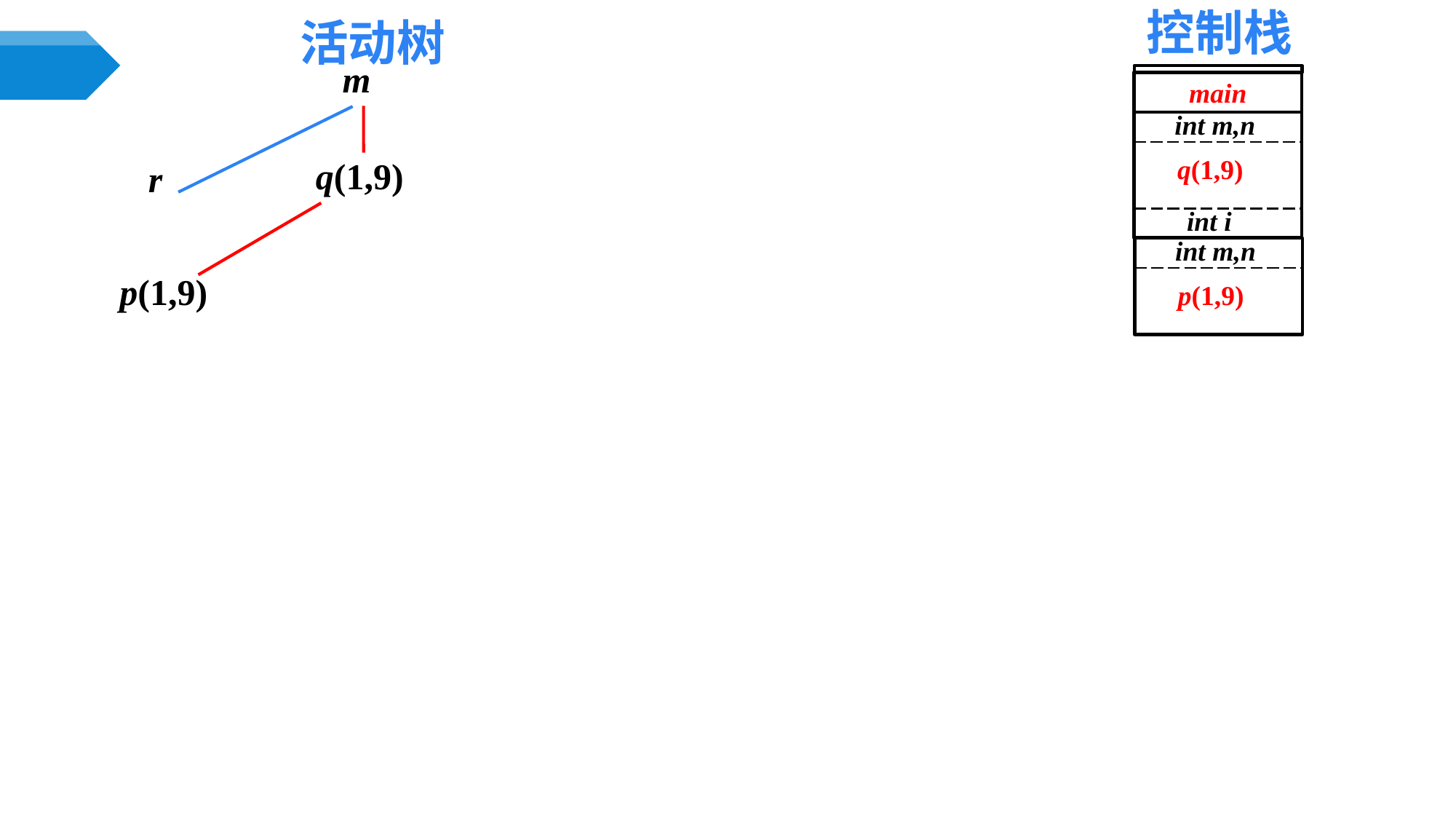

控制栈
活动树
m

main
int m,n

q(1,9)
int i

q(1,9)
r

int m,n

p(1,9)
p(1,9)